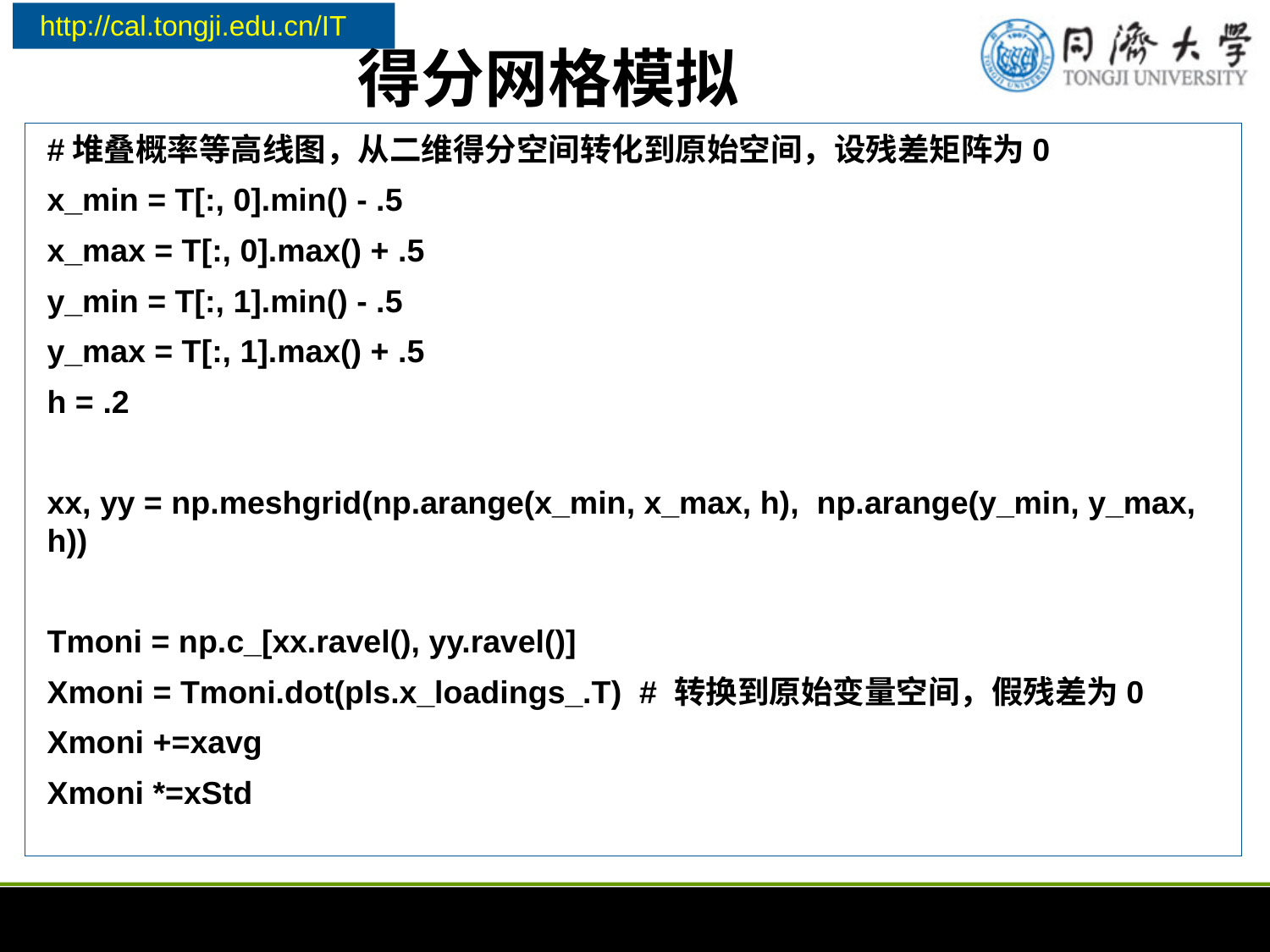

# 得分网格模拟
#堆叠概率等高线图，从二维得分空间转化到原始空间，设残差矩阵为0
x_min = T[:, 0].min() - .5
x_max = T[:, 0].max() + .5
y_min = T[:, 1].min() - .5
y_max = T[:, 1].max() + .5
h = .2

xx, yy = np.meshgrid(np.arange(x_min, x_max, h),  np.arange(y_min, y_max, h))

Tmoni = np.c_[xx.ravel(), yy.ravel()]
Xmoni = Tmoni.dot(pls.x_loadings_.T)  # 转换到原始变量空间，假残差为0
Xmoni +=xavg
Xmoni *=xStd